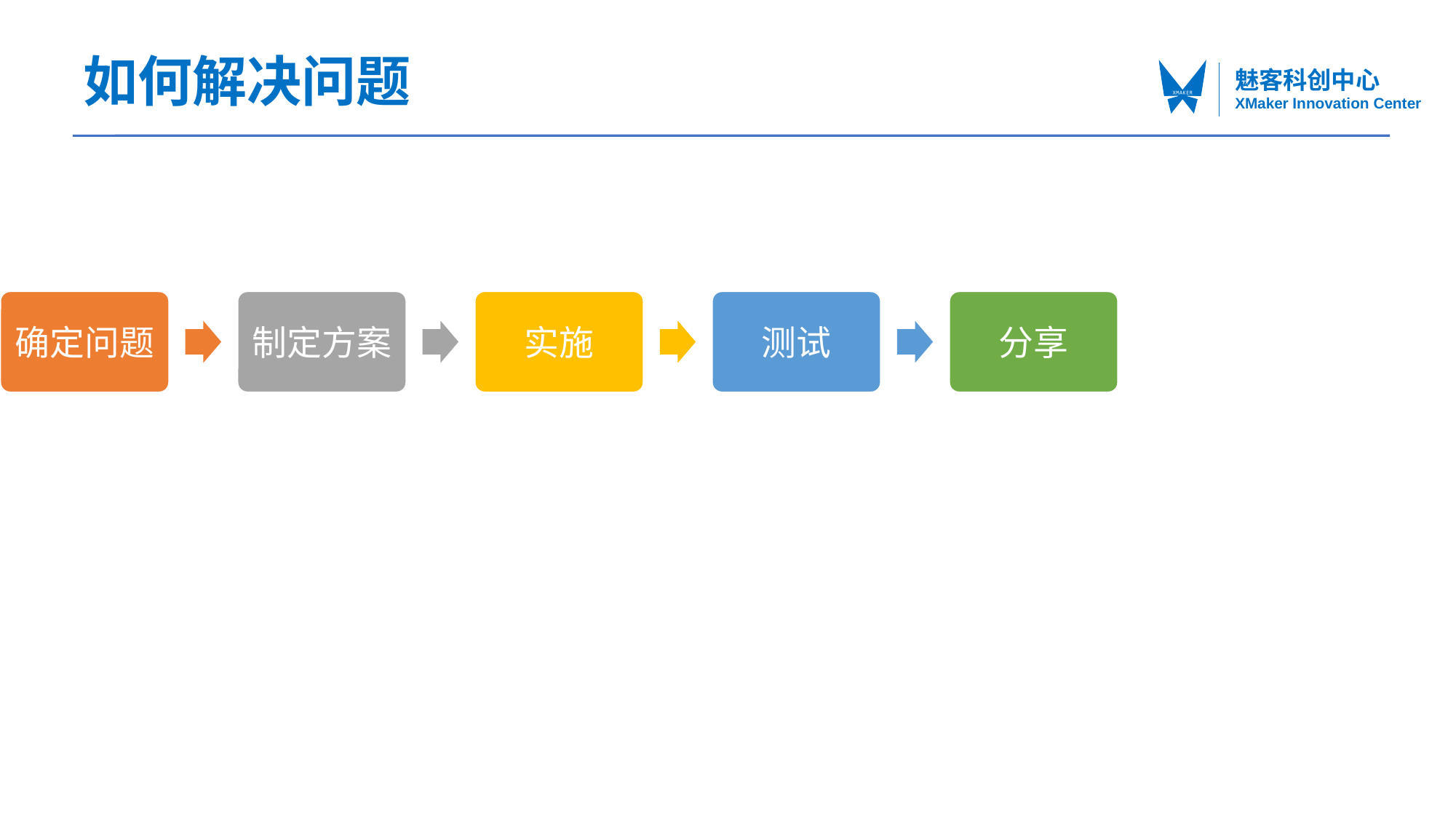

# 如何解决问题
确定问题

制定方案

实施

测试

分享